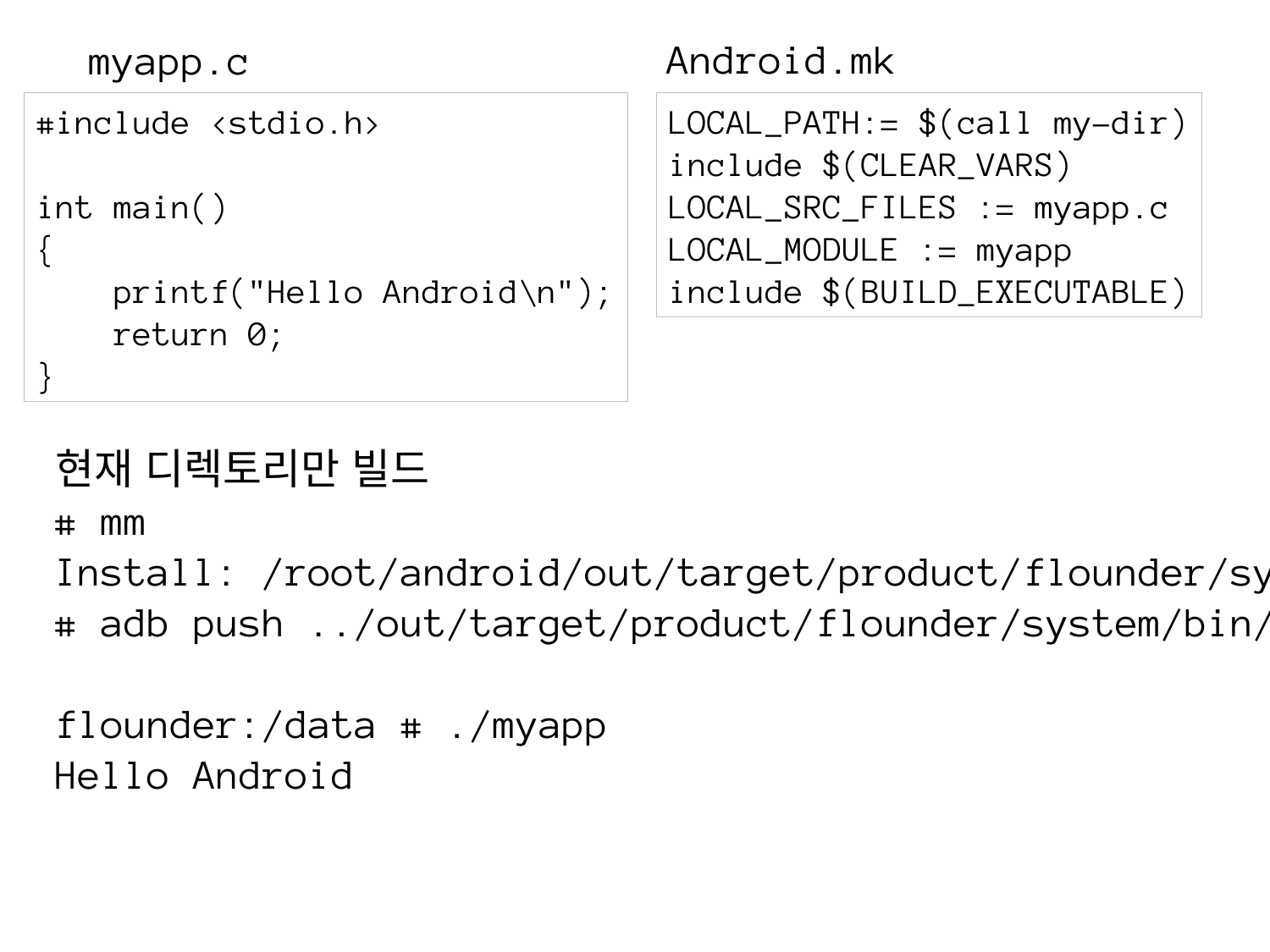

Android.mk
myapp.c
#include <stdio.h>

int main()
{
    printf("Hello Android\n");
    return 0;
}
LOCAL_PATH:= $(call my-dir)
include $(CLEAR_VARS)
LOCAL_SRC_FILES := myapp.c
LOCAL_MODULE := myapp
include $(BUILD_EXECUTABLE)
현재 디렉토리만 빌드
# mm
Install: /root/android/out/target/product/flounder/system/bin/myapp
# adb push ../out/target/product/flounder/system/bin/myapp /data

flounder:/data # ./myapp
Hello Android